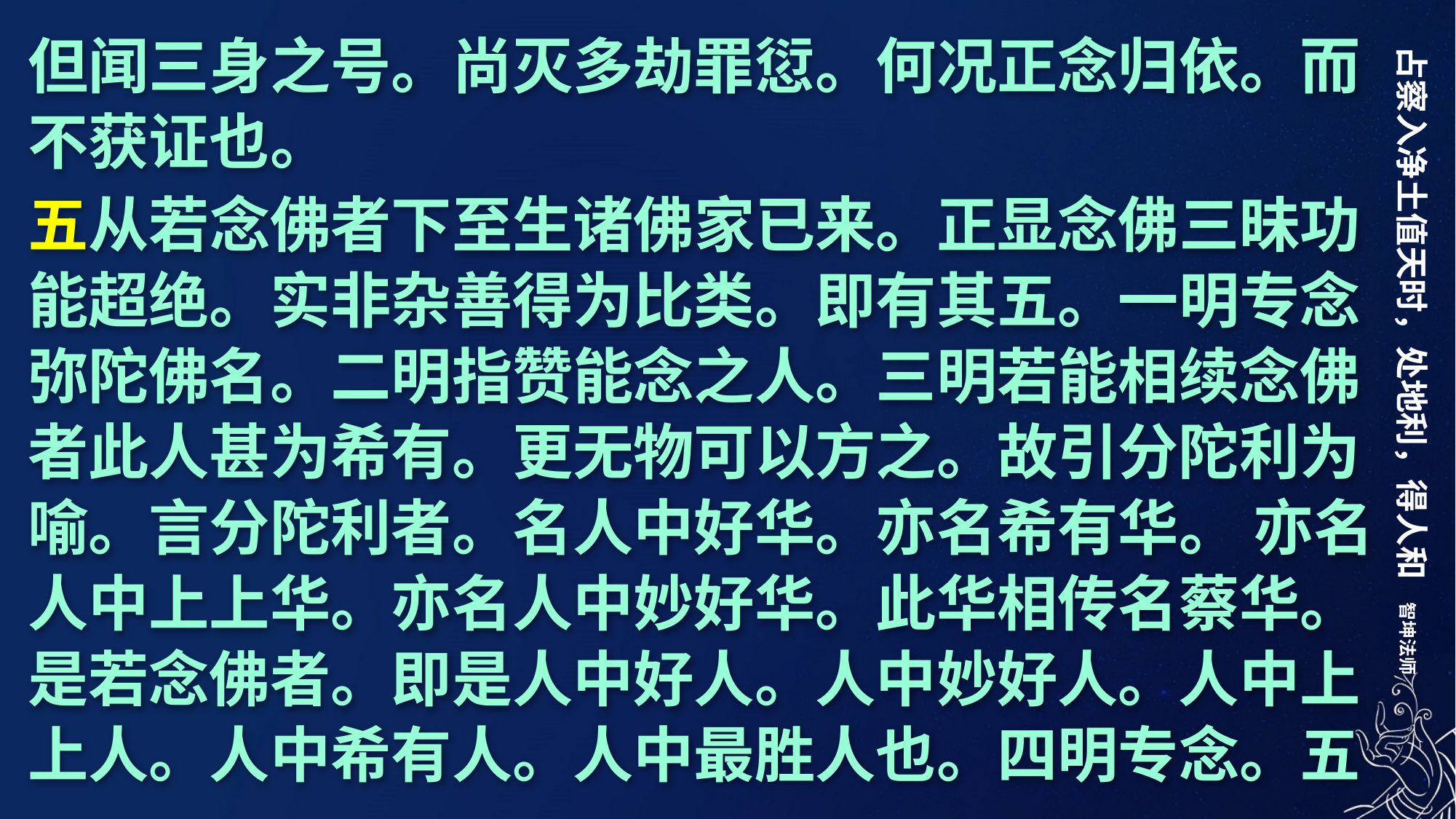

但闻三身之号。尚灭多劫罪愆。何况正念归依。而不获证也。
五从若念佛者下至生诸佛家已来。正显念佛三昧功能超绝。实非杂善得为比类。即有其五。一明专念弥陀佛名。二明指赞能念之人。三明若能相续念佛者此人甚为希有。更无物可以方之。故引分陀利为喻。言分陀利者。名人中好华。亦名希有华。 亦名人中上上华。亦名人中妙好华。此华相传名蔡华。是若念佛者。即是人中好人。人中妙好人。人中上上人。人中希有人。人中最胜人也。四明专念。五